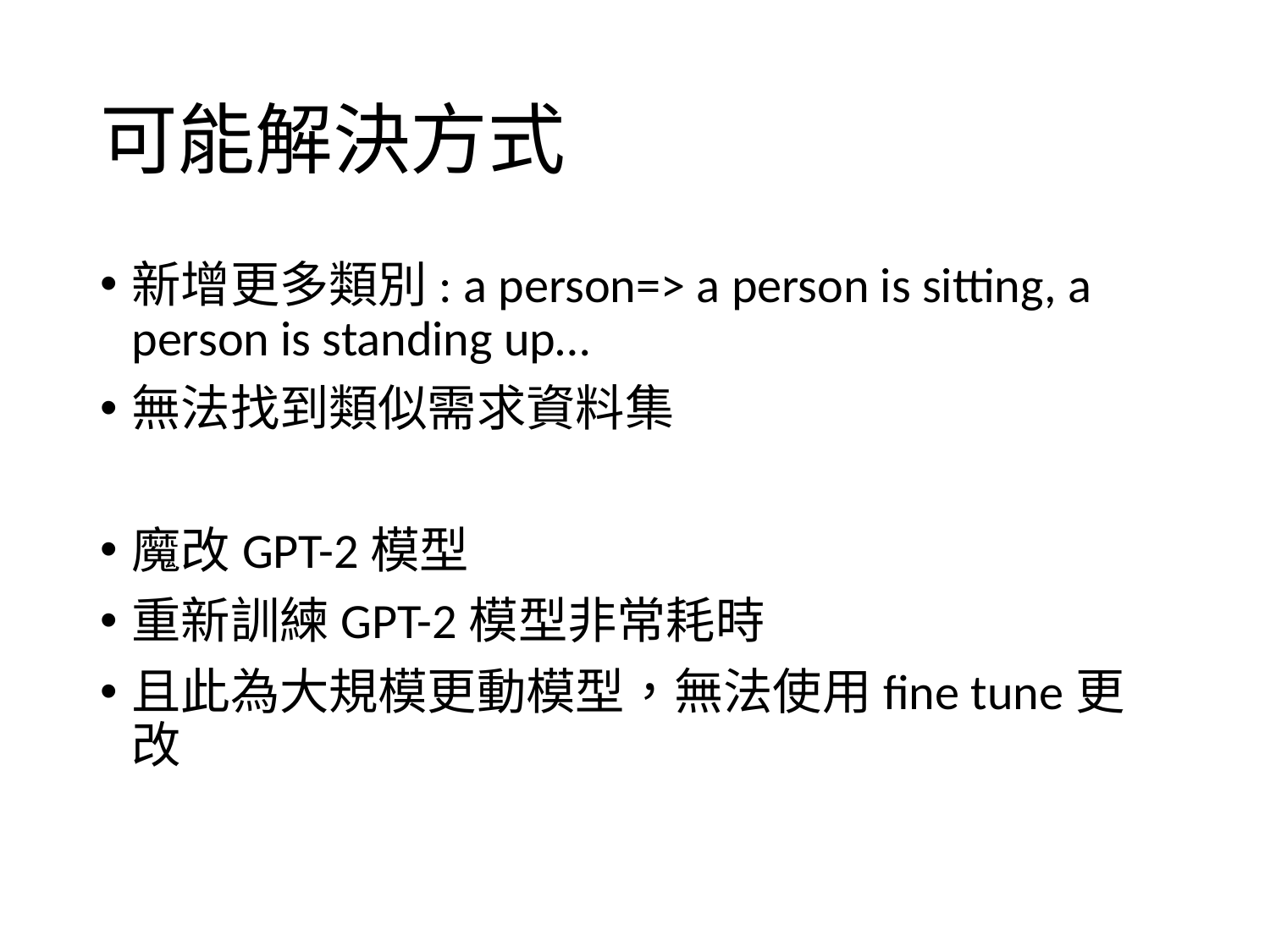

# 可能解決方式
新增更多類別: a person=> a person is sitting, a person is standing up…
無法找到類似需求資料集

魔改GPT-2模型
重新訓練GPT-2模型非常耗時
且此為大規模更動模型，無法使用fine tune更改